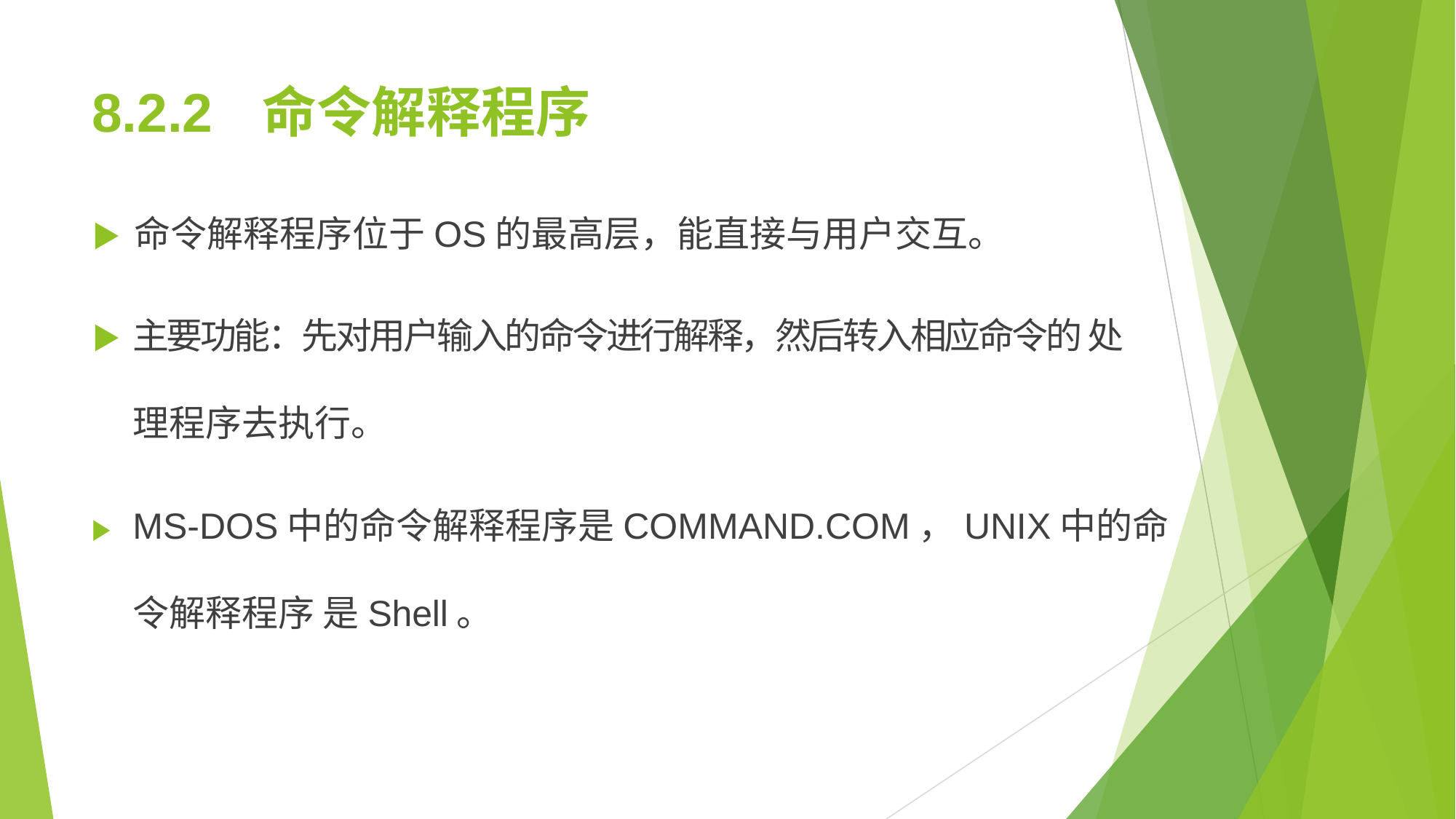

# 8.2.2	命令解释程序
▶	命令解释程序位于OS的最高层，能直接与用户交互。
▶	主要功能：先对用户输入的命令进行解释，然后转入相应命令的 处理程序去执行。
▶	MS-DOS中的命令解释程序是COMMAND.COM，UNIX中的命令解释程序 是Shell。